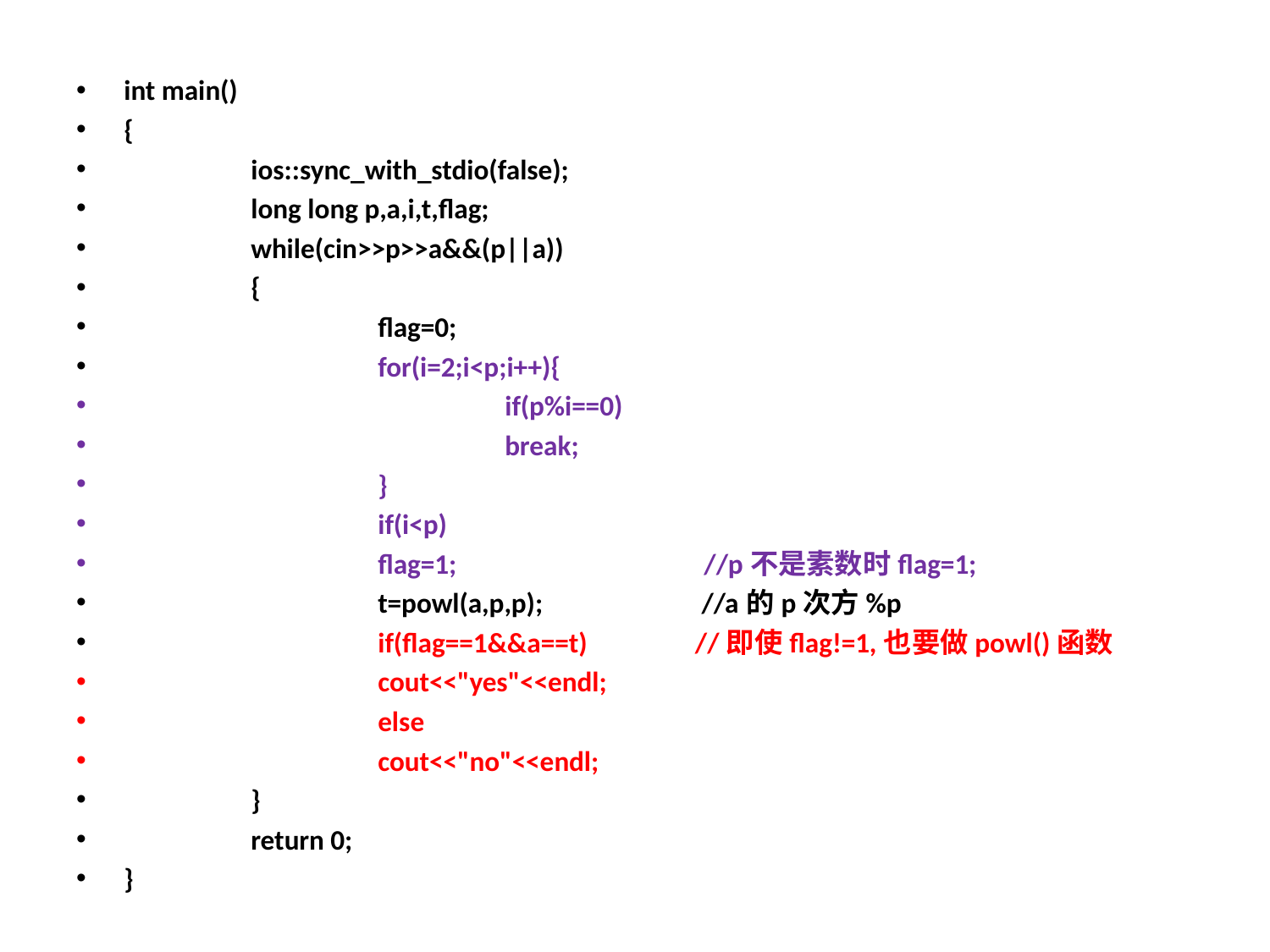

#
int main()
{
	ios::sync_with_stdio(false);
	long long p,a,i,t,flag;
	while(cin>>p>>a&&(p||a))
	{
		flag=0;
		for(i=2;i<p;i++){
			if(p%i==0)
			break;
		}
		if(i<p)
		flag=1;                                       //p不是素数时flag=1;
		t=powl(a,p,p);                         //a的p次方%p
		if(flag==1&&a==t)                 //即使flag!=1,也要做powl()函数
		cout<<"yes"<<endl;
		else
		cout<<"no"<<endl;
	}
	return 0;
}